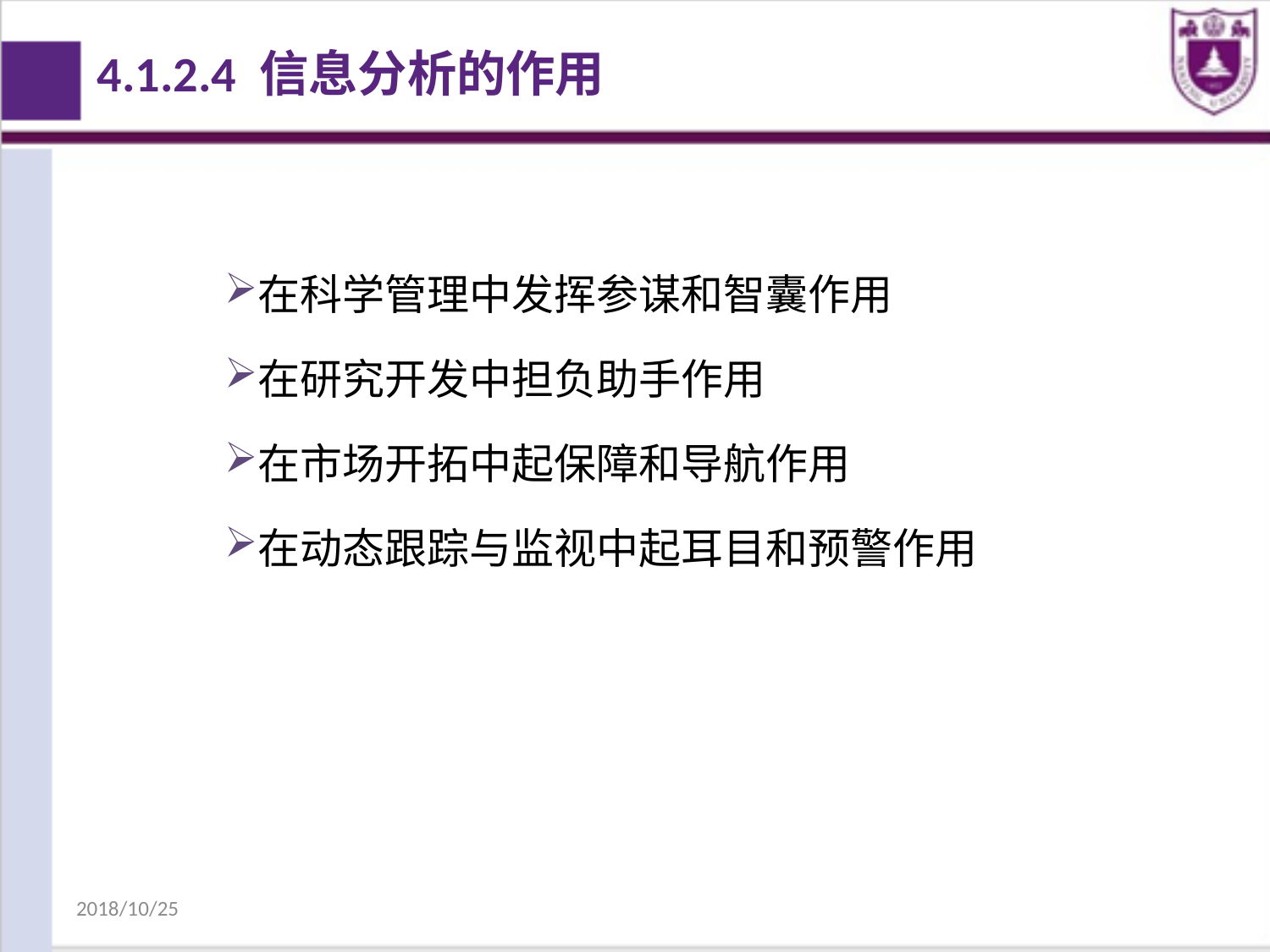

4.1.2.4 信息分析的作用
在科学管理中发挥参谋和智囊作用
在研究开发中担负助手作用
在市场开拓中起保障和导航作用
在动态跟踪与监视中起耳目和预警作用
2018/10/25